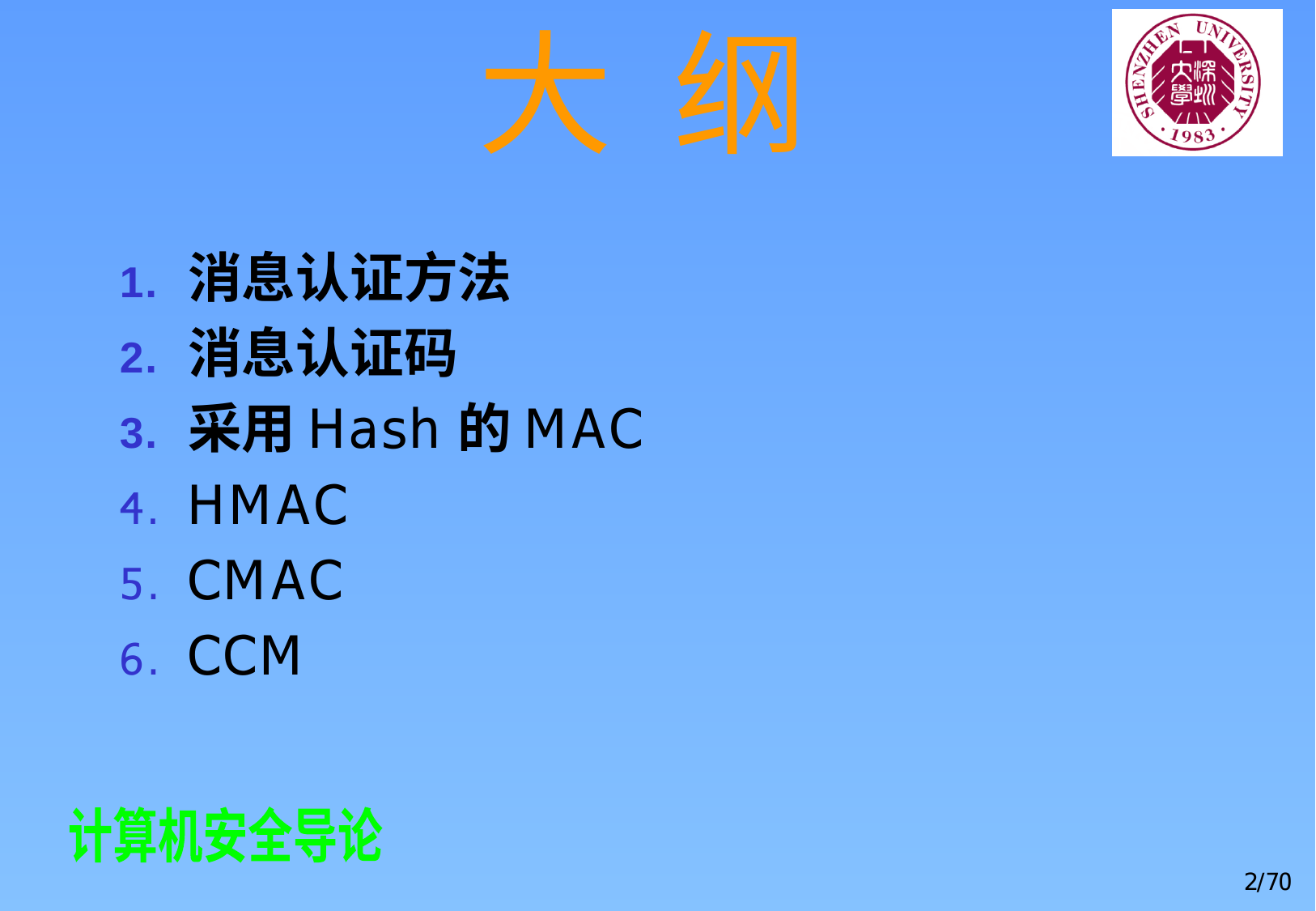

# 大  纲
消息认证方法
消息认证码
采用Hash的MAC
HMAC
CMAC
CCM

2/70